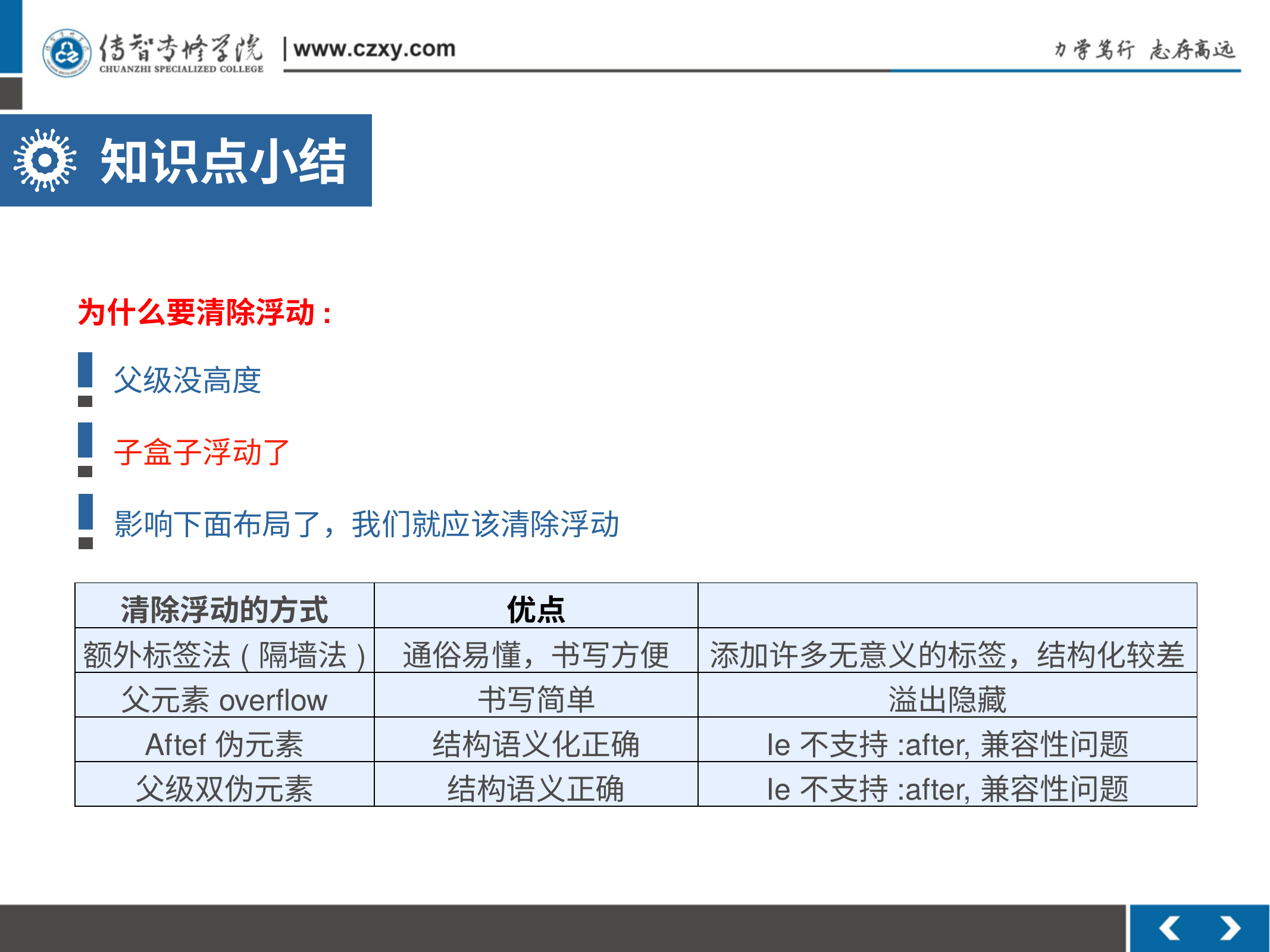

知识点小结
为什么要清除浮动:

父级没高度

子盒子浮动了

影响下面布局了，我们就应该清除浮动
| 清除浮动的方式 | 优点 |  |
| --- | --- | --- |
| 额外标签法(隔墙法) | 通俗易懂，书写方便 | 添加许多无意义的标签，结构化较差 |
| 父元素overflow | 书写简单 | 溢出隐藏 |
| Aftef伪元素 | 结构语义化正确 | Ie不支持:after,兼容性问题 |
| 父级双伪元素 | 结构语义正确 | Ie不支持:after,兼容性问题 |